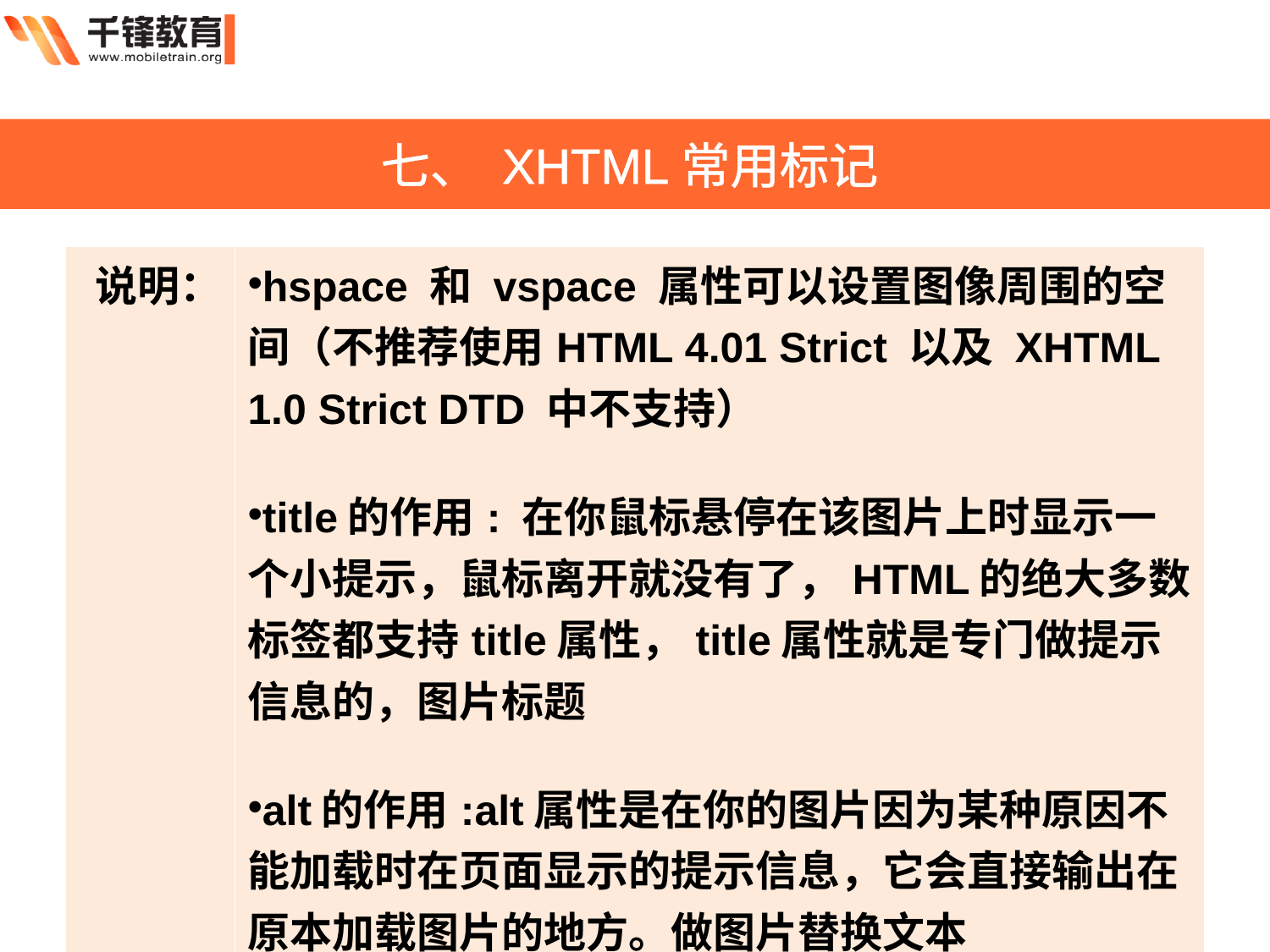

七、 XHTML常用标记
| 说明： | hspace 和 vspace 属性可以设置图像周围的空间（不推荐使用HTML 4.01 Strict 以及 XHTML 1.0 Strict DTD 中不支持） title的作用: 在你鼠标悬停在该图片上时显示一个小提示，鼠标离开就没有了，HTML的绝大多数标签都支持title属性，title属性就是专门做提示信息的，图片标题 alt的作用:alt属性是在你的图片因为某种原因不能加载时在页面显示的提示信息，它会直接输出在原本加载图片的地方。做图片替换文本 |
| --- | --- |